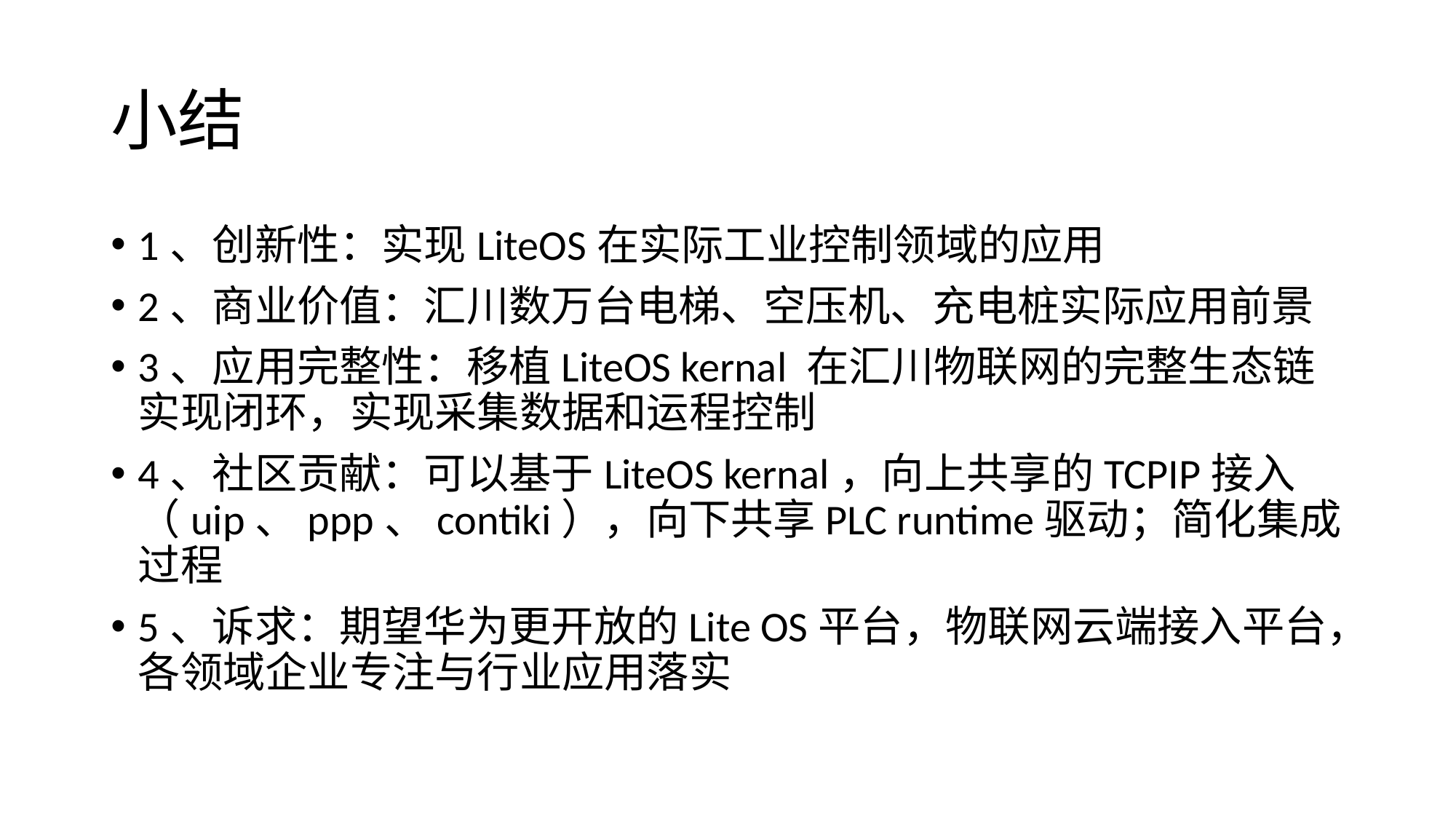

# 小结
1、创新性：实现LiteOS在实际工业控制领域的应用
2、商业价值：汇川数万台电梯、空压机、充电桩实际应用前景
3、应用完整性：移植LiteOS kernal 在汇川物联网的完整生态链实现闭环，实现采集数据和运程控制
4、社区贡献：可以基于LiteOS kernal，向上共享的TCPIP接入（uip、ppp、contiki），向下共享PLC runtime驱动；简化集成过程
5、诉求：期望华为更开放的Lite OS平台，物联网云端接入平台，各领域企业专注与行业应用落实